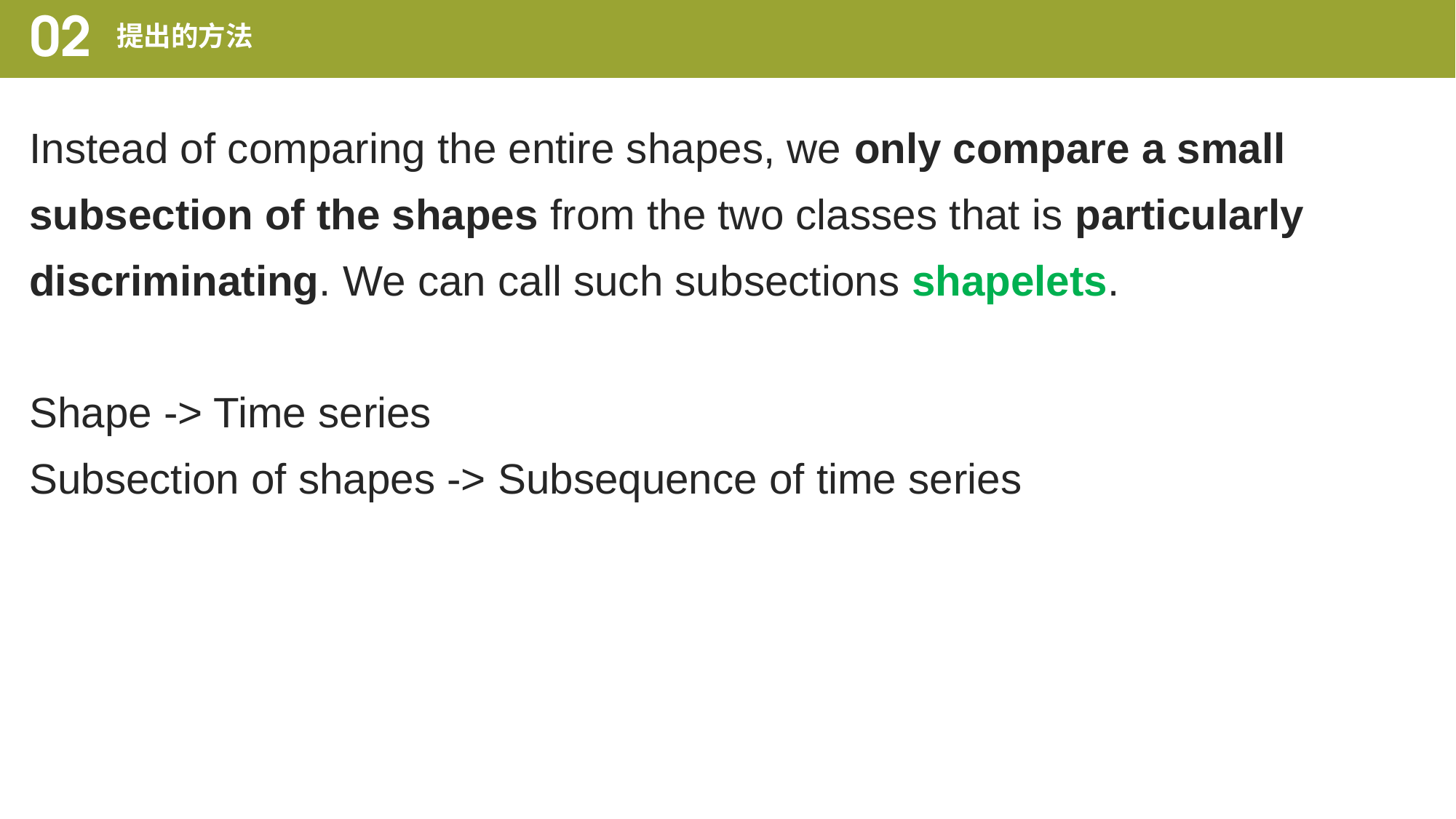

02
提出的方法
Instead of comparing the entire shapes, we only compare a small subsection of the shapes from the two classes that is particularly discriminating. We can call such subsections shapelets.

Shape -> Time series
Subsection of shapes -> Subsequence of time series